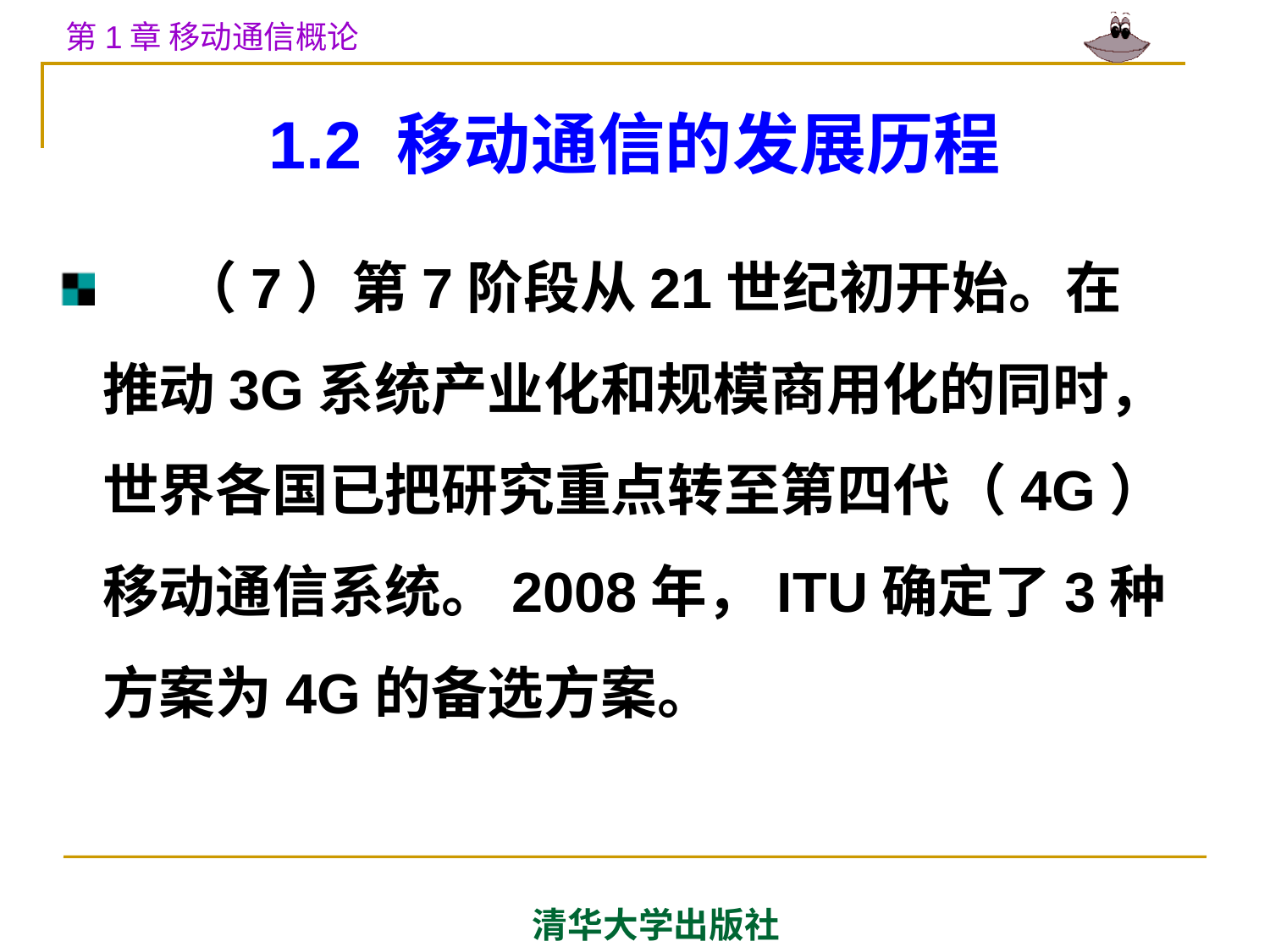

# 1.2 移动通信的发展历程
     （7）第7阶段从21世纪初开始。在推动3G系统产业化和规模商用化的同时，世界各国已把研究重点转至第四代（4G）移动通信系统。2008年，ITU确定了3种方案为4G的备选方案。